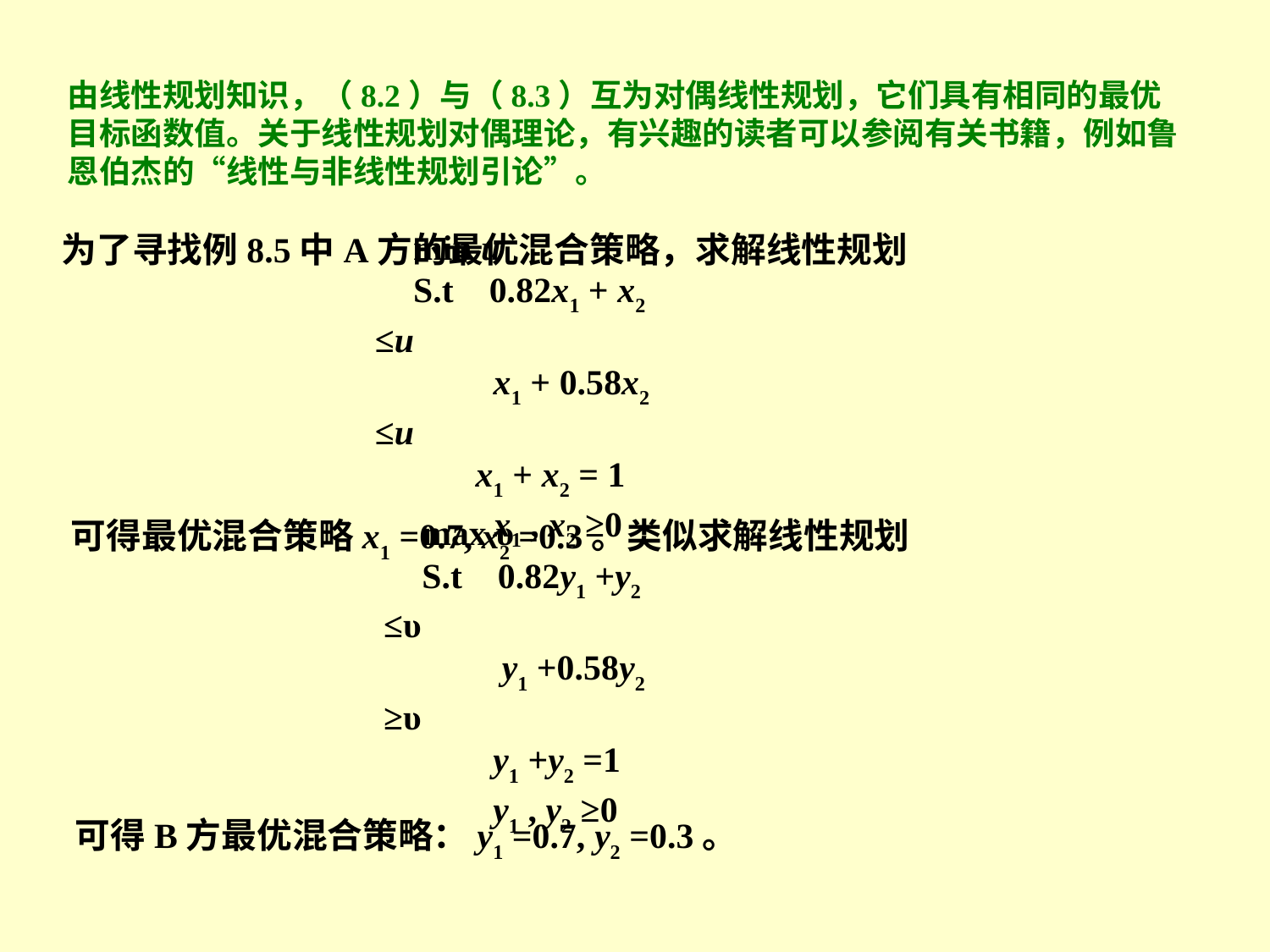

由线性规划知识，（8.2）与（8.3）互为对偶线性规划，它们具有相同的最优目标函数值。关于线性规划对偶理论，有兴趣的读者可以参阅有关书籍，例如鲁恩伯杰的“线性与非线性规划引论”。
为了寻找例8.5中A方的最优混合策略，求解线性规划
min u
S.t    0.82x1 + x2 ≤u
         x1 + 0.58x2 ≤u
       x1 + x2 = 1
         x1 , x2 ≥0
可得最优混合策略x1 =0.7, x2 =0.3。类似求解线性规划
max υ
S.t    0.82y1 +y2 ≤υ
         y1 +0.58y2 ≥υ
        y1 +y2 =1
        y1 , y2 ≥0
可得B方最优混合策略：y1 =0.7, y2 =0.3。